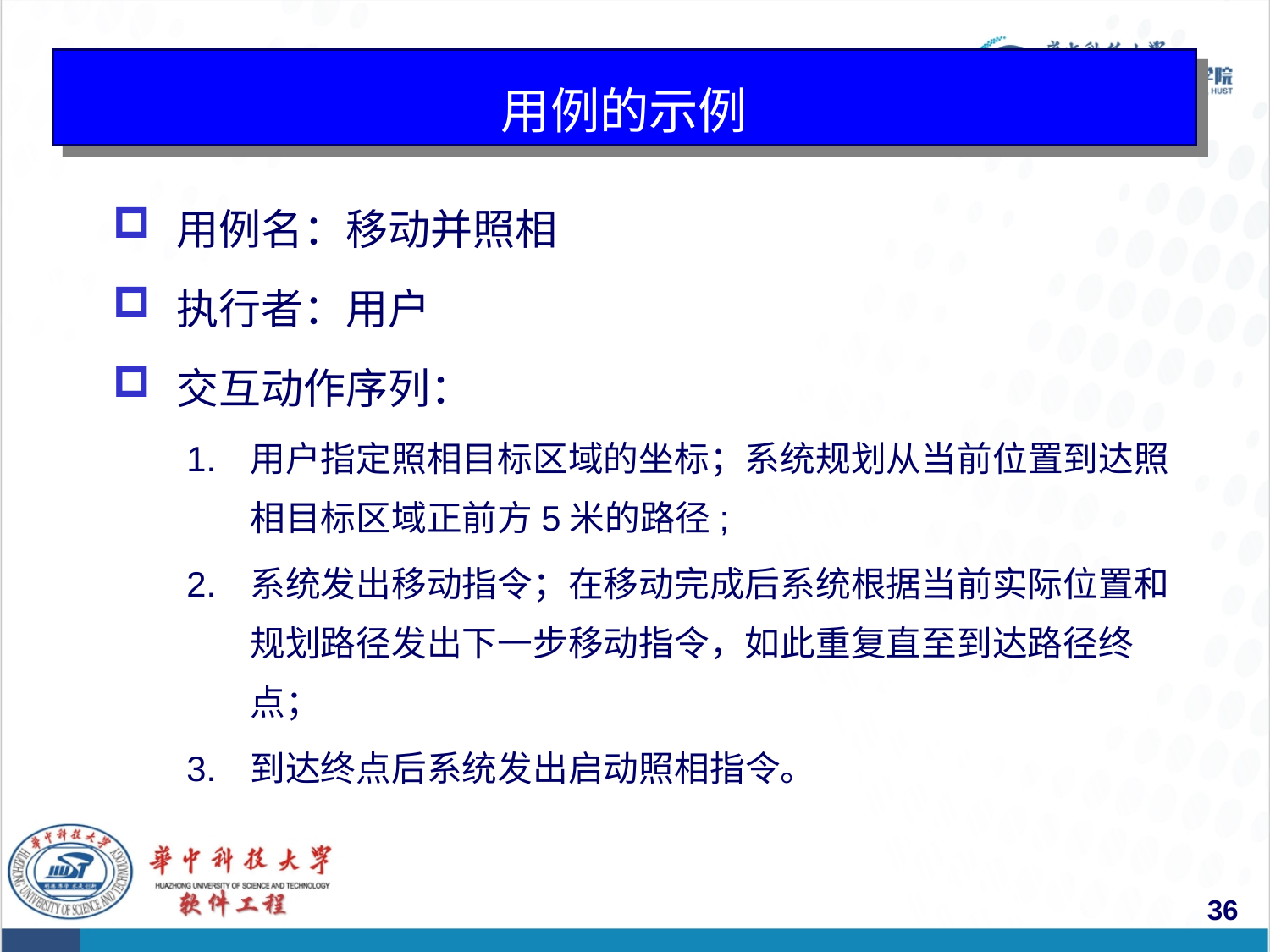

# 用例的示例
用例名：移动并照相
执行者：用户
交互动作序列：
用户指定照相目标区域的坐标；系统规划从当前位置到达照相目标区域正前方5米的路径;
系统发出移动指令；在移动完成后系统根据当前实际位置和规划路径发出下一步移动指令，如此重复直至到达路径终点；
到达终点后系统发出启动照相指令。
36